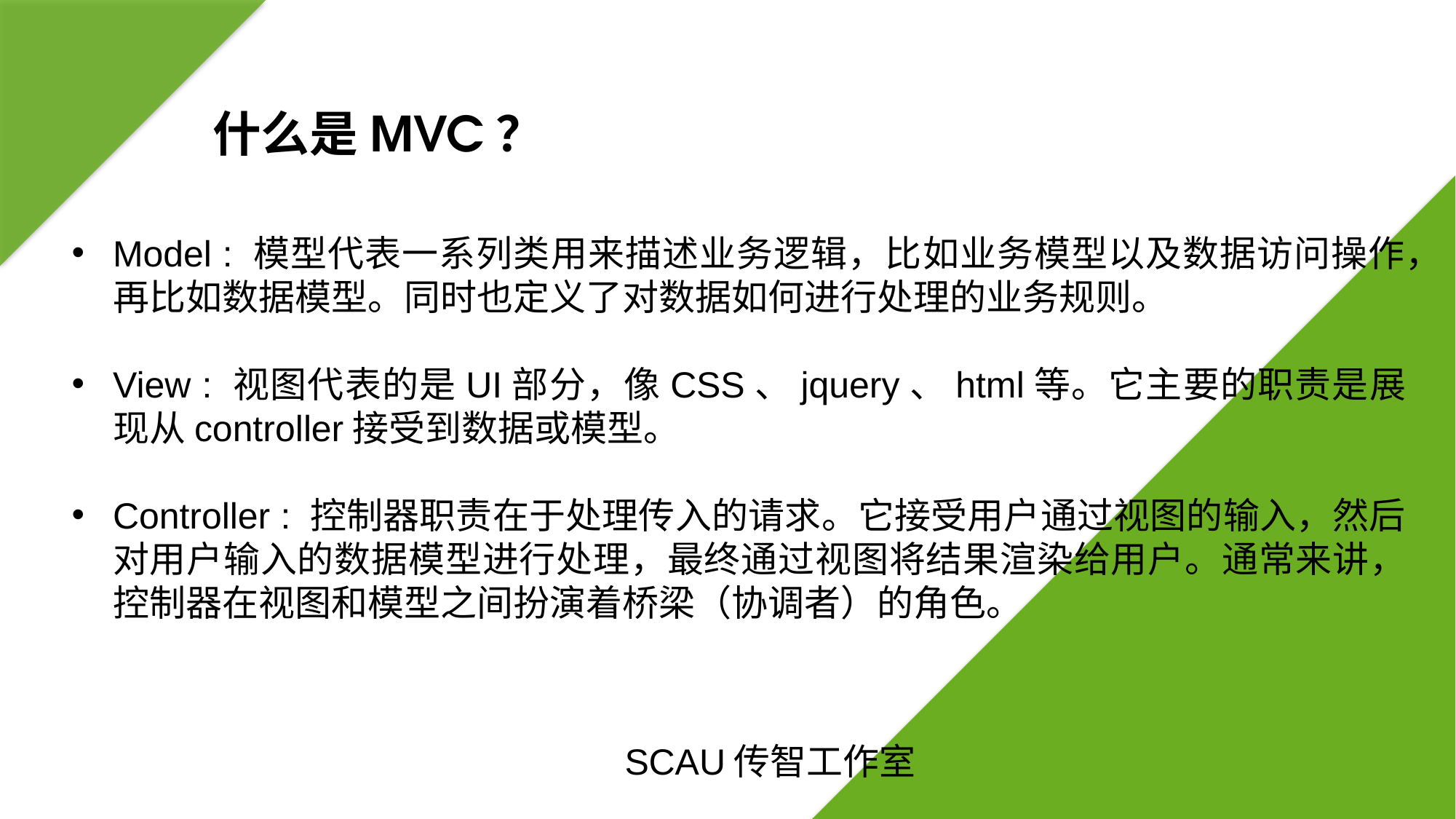

什么是MVC？

Model : 模型代表一系列类用来描述业务逻辑，比如业务模型以及数据访问操作，再比如数据模型。同时也定义了对数据如何进行处理的业务规则。

View : 视图代表的是UI部分，像CSS、jquery、html等。它主要的职责是展现从controller接受到数据或模型。

Controller : 控制器职责在于处理传入的请求。它接受用户通过视图的输入，然后对用户输入的数据模型进行处理，最终通过视图将结果渲染给用户。通常来讲，控制器在视图和模型之间扮演着桥梁（协调者）的角色。
SCAU传智工作室